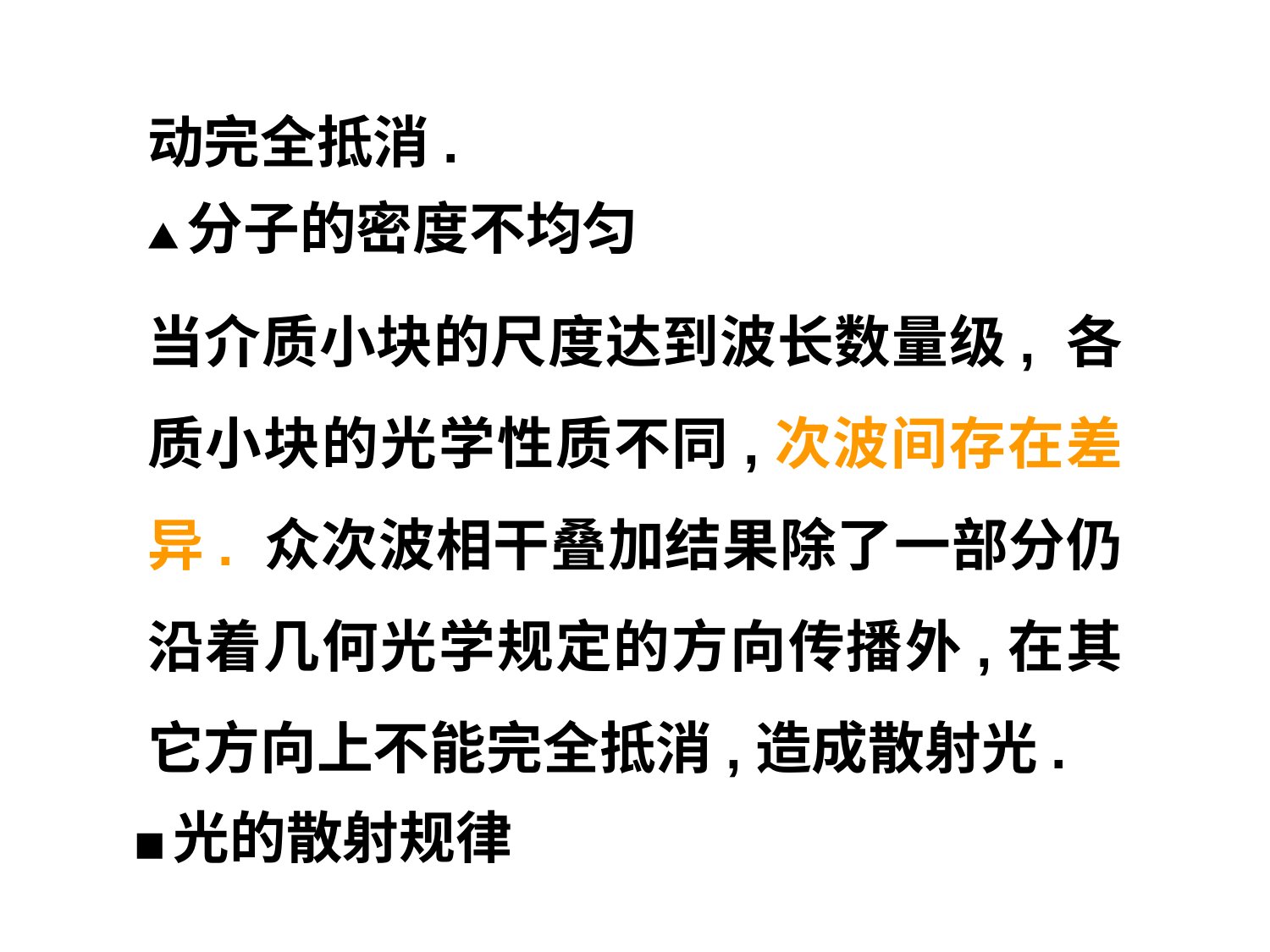

动完全抵消.
▲分子的密度不均匀
当介质小块的尺度达到波长数量级, 各质小块的光学性质不同,次波间存在差异. 众次波相干叠加结果除了一部分仍沿着几何光学规定的方向传播外,在其它方向上不能完全抵消,造成散射光.
■光的散射规律